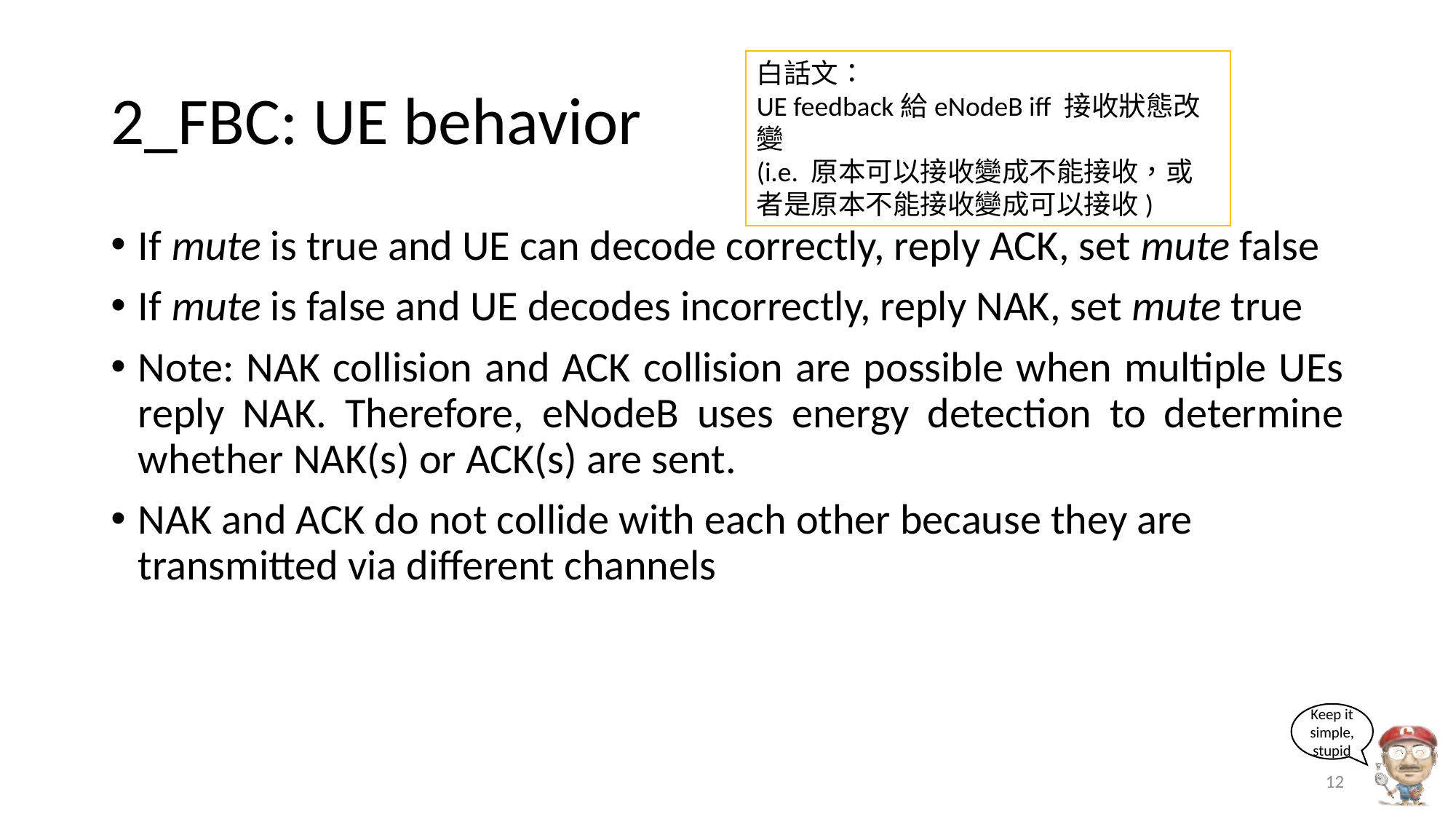

# 2_FBC: UE behavior
白話文：
UE feedback給eNodeB iff 接收狀態改變
(i.e. 原本可以接收變成不能接收，或者是原本不能接收變成可以接收)
If mute is true and UE can decode correctly, reply ACK, set mute false
If mute is false and UE decodes incorrectly, reply NAK, set mute true
Note: NAK collision and ACK collision are possible when multiple UEs reply NAK. Therefore, eNodeB uses energy detection to determine whether NAK(s) or ACK(s) are sent.
NAK and ACK do not collide with each other because they are transmitted via different channels
12